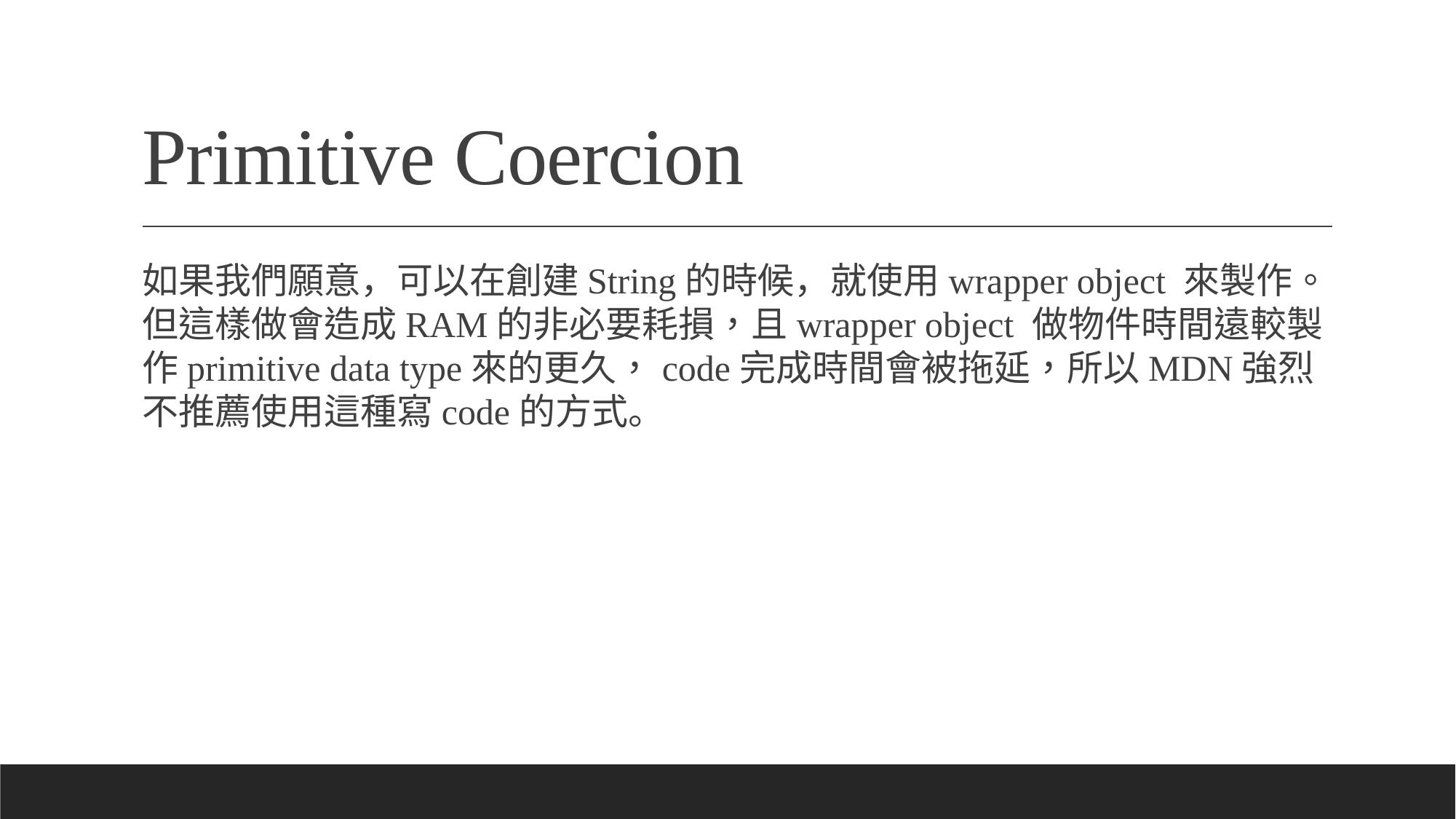

# Primitive Coercion
如果我們願意，可以在創建String的時候，就使用wrapper object 來製作。但這樣做會造成RAM的非必要耗損，且wrapper object 做物件時間遠較製作primitive data type來的更久，code完成時間會被拖延，所以MDN強烈不推薦使用這種寫code的方式。